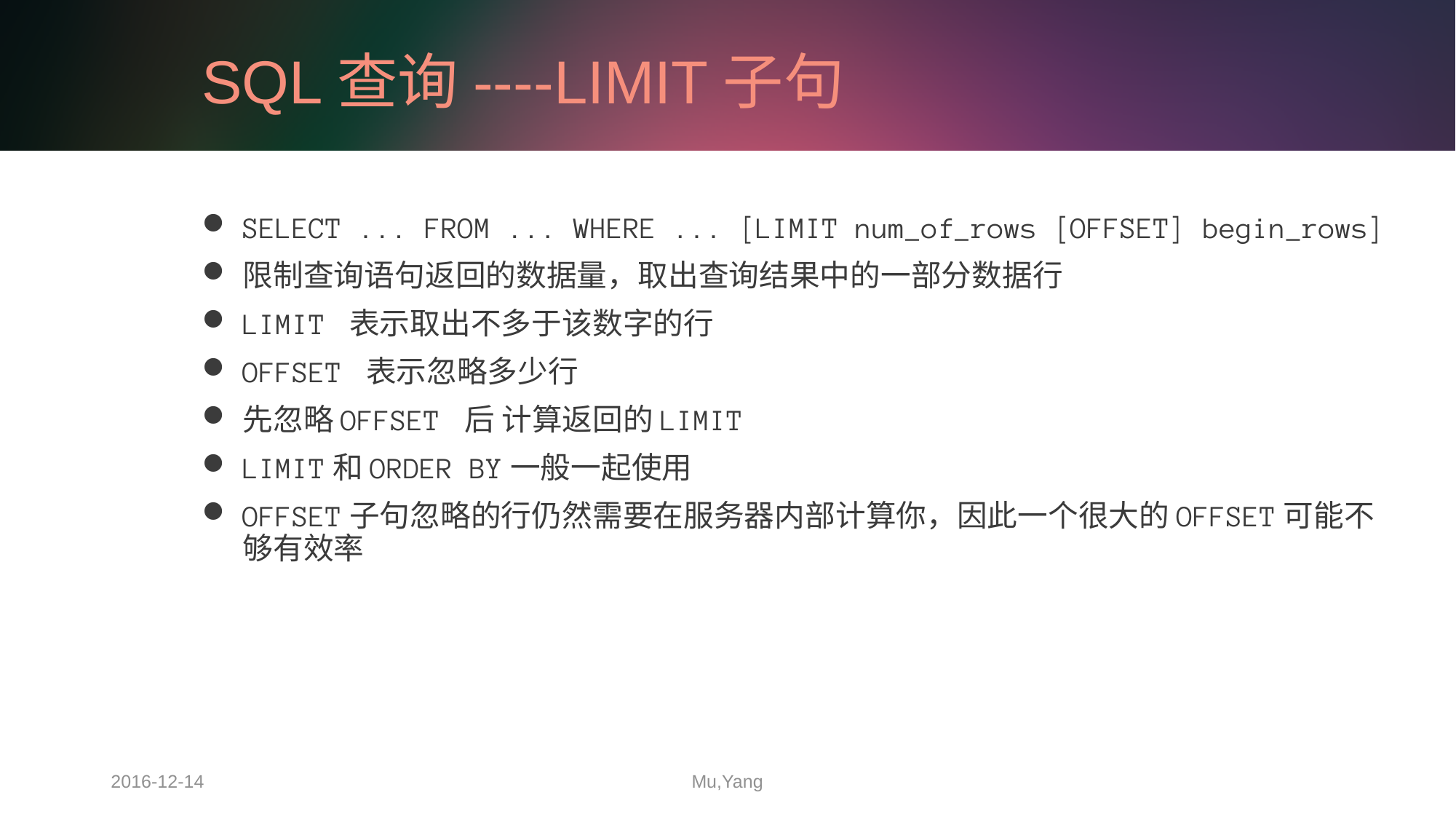

# SQL查询----LIMIT子句
SELECT ... FROM ... WHERE ... [LIMIT num_of_rows [OFFSET] begin_rows]
限制查询语句返回的数据量，取出查询结果中的一部分数据行
LIMIT 表示取出不多于该数字的行
OFFSET 表示忽略多少行
先忽略OFFSET 后 计算返回的LIMIT
LIMIT和ORDER BY一般一起使用
OFFSET子句忽略的行仍然需要在服务器内部计算你，因此一个很大的OFFSET可能不够有效率

2016-12-14
Mu,Yang
87